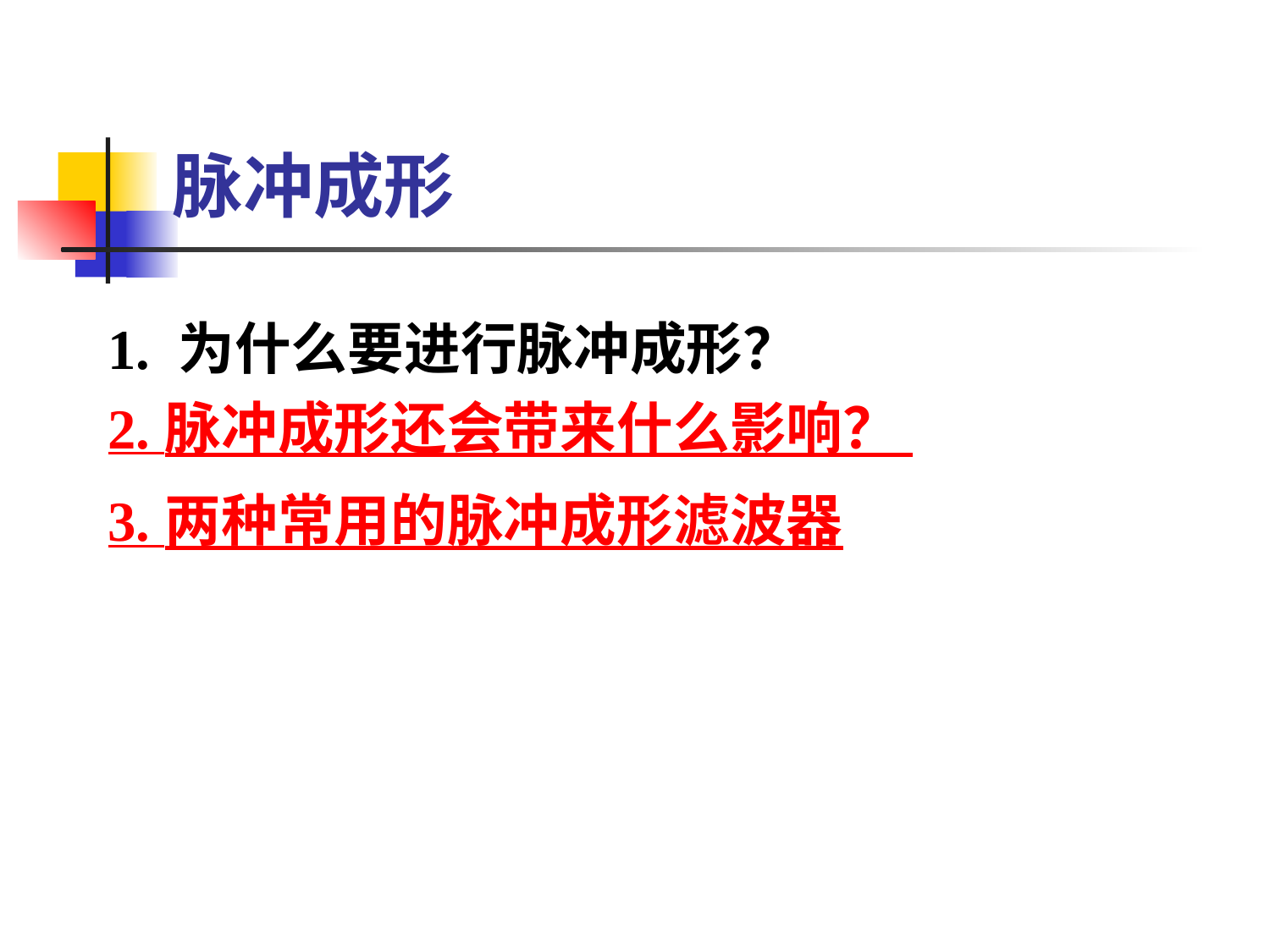

# 脉冲成形
1. 为什么要进行脉冲成形？
2. 脉冲成形还会带来什么影响？
3. 两种常用的脉冲成形滤波器